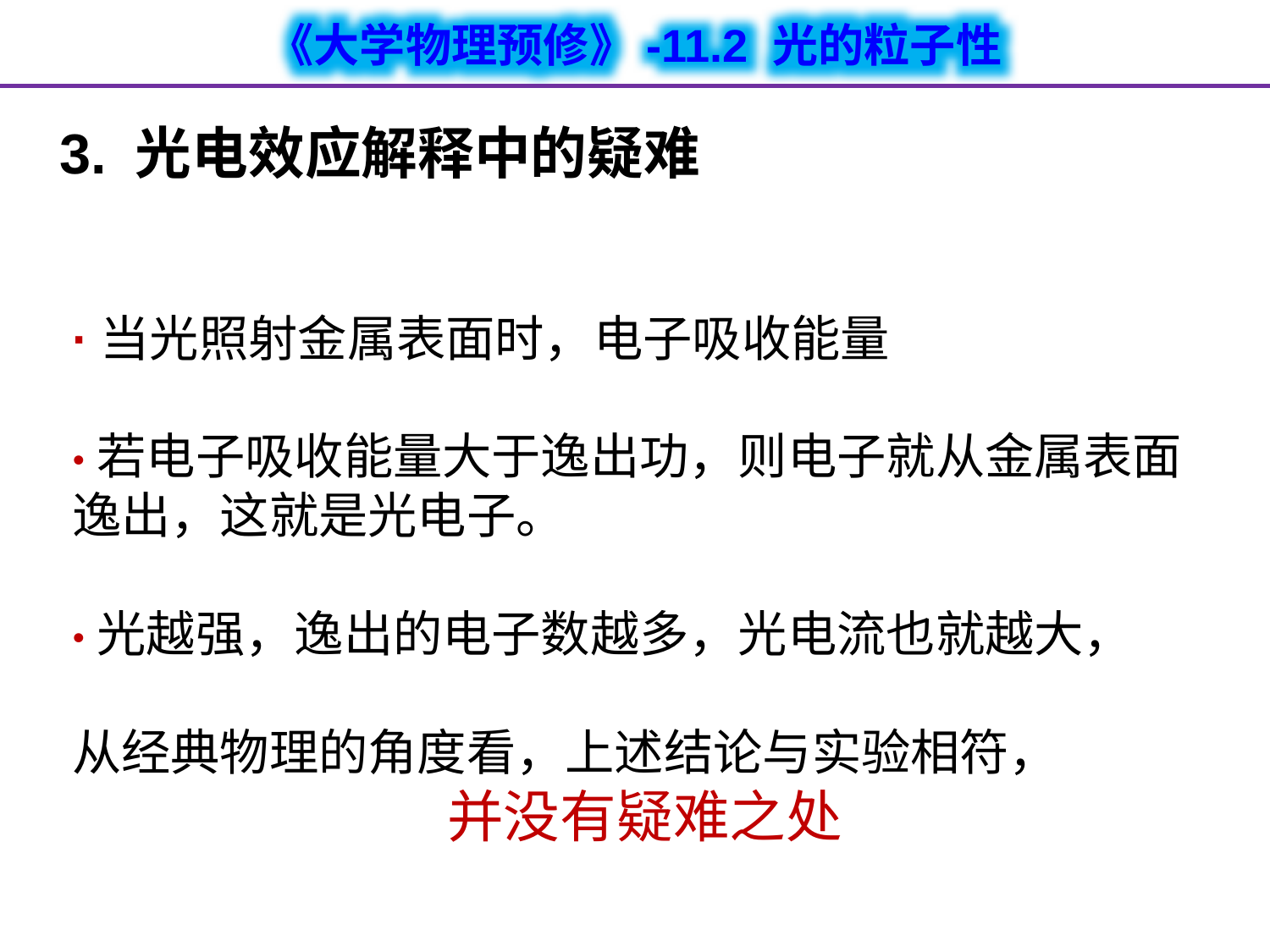

3. 光电效应解释中的疑难
·当光照射金属表面时，电子吸收能量

·若电子吸收能量大于逸出功，则电子就从金属表面逸出，这就是光电子。

·光越强，逸出的电子数越多，光电流也就越大，

从经典物理的角度看，上述结论与实验相符，
并没有疑难之处